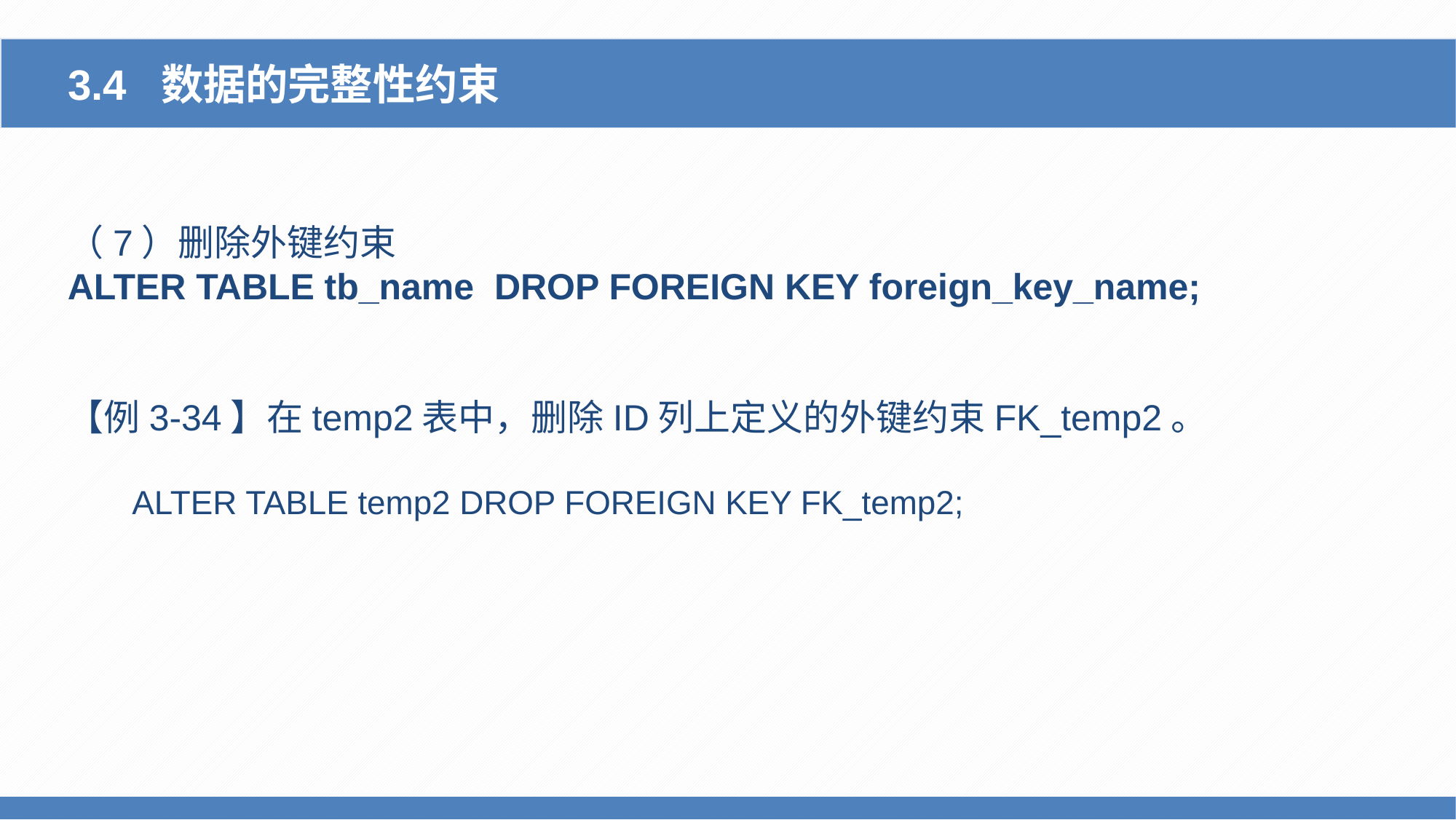

3.4  数据的完整性约束
（7）删除外键约束
ALTER TABLE tb_name  DROP FOREIGN KEY foreign_key_name;

【例3-34】在temp2表中，删除ID列上定义的外键约束FK_temp2。

ALTER TABLE temp2 DROP FOREIGN KEY FK_temp2;